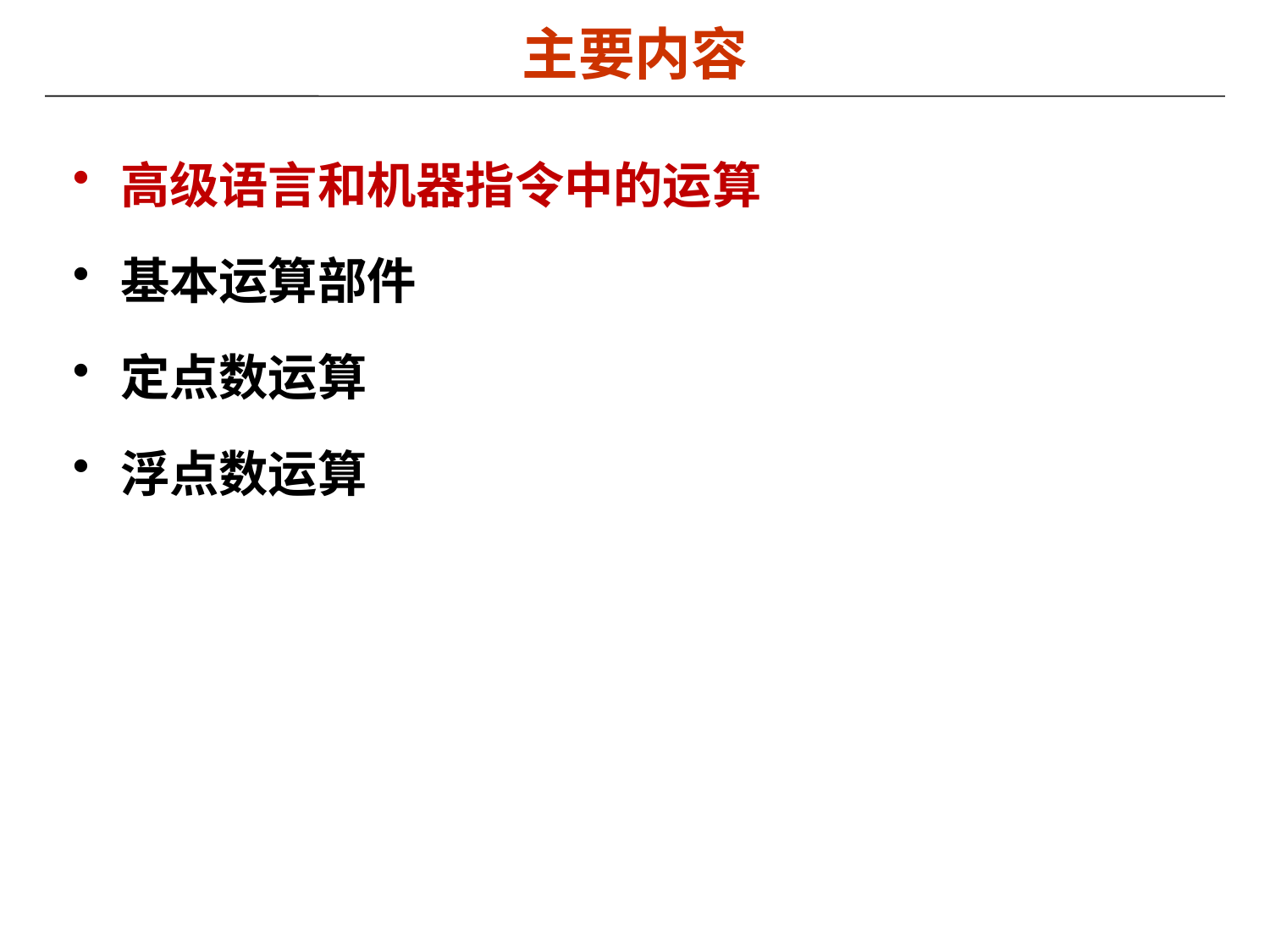

主要内容
高级语言和机器指令中的运算
基本运算部件
定点数运算
浮点数运算